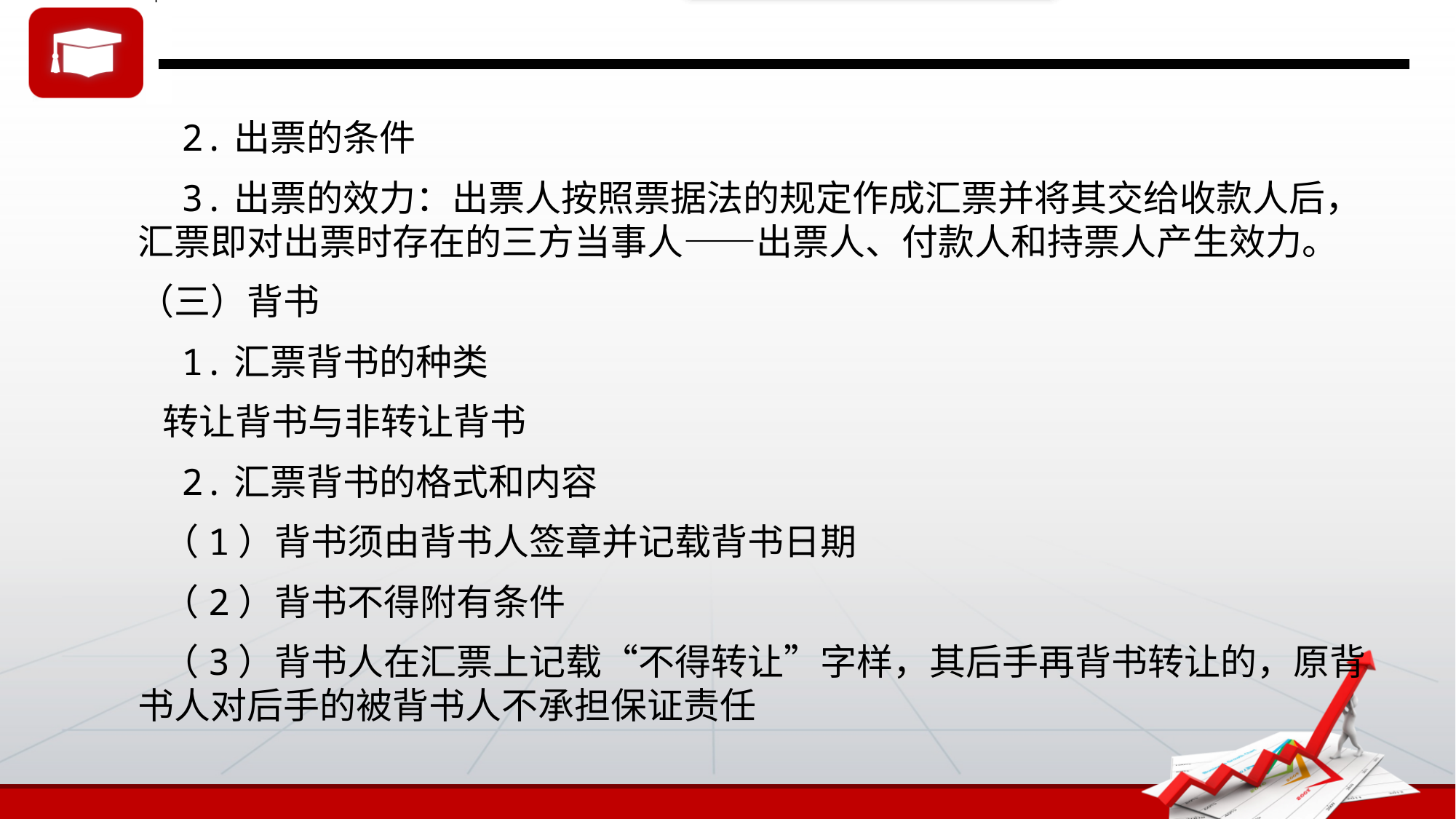

2.出票的条件
  3.出票的效力：出票人按照票据法的规定作成汇票并将其交给收款人后，汇票即对出票时存在的三方当事人——出票人、付款人和持票人产生效力。
（三）背书
  1.汇票背书的种类
  转让背书与非转让背书
  2.汇票背书的格式和内容
  （1）背书须由背书人签章并记载背书日期
  （2）背书不得附有条件
  （3）背书人在汇票上记载“不得转让”字样，其后手再背书转让的，原背书人对后手的被背书人不承担保证责任